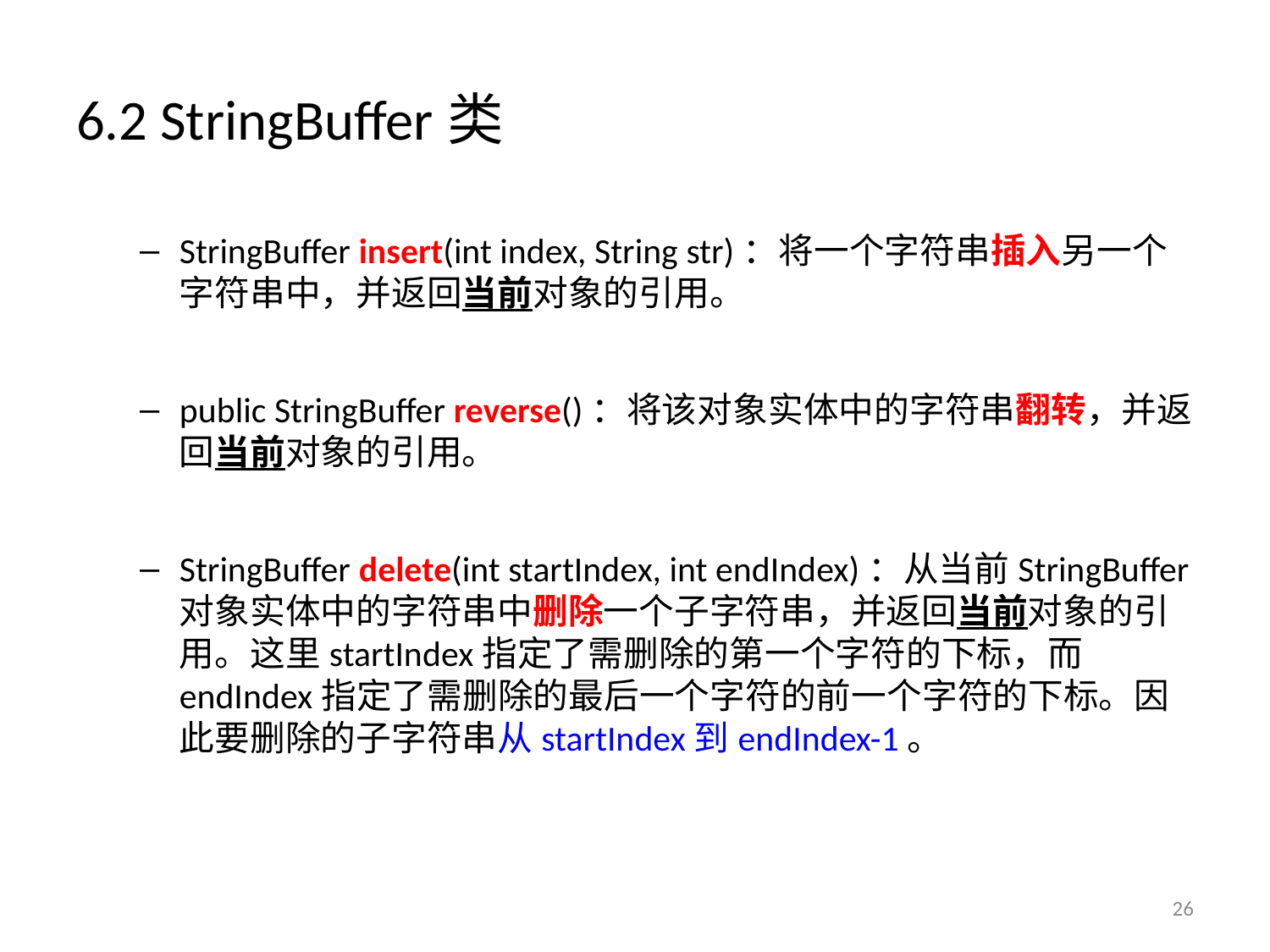

# 6.2 StringBuffer类
StringBuffer insert(int index, String str)：将一个字符串插入另一个字符串中，并返回当前对象的引用。

public StringBuffer reverse()：将该对象实体中的字符串翻转，并返回当前对象的引用。

StringBuffer delete(int startIndex, int endIndex)：从当前StringBuffer对象实体中的字符串中删除一个子字符串，并返回当前对象的引用。这里startIndex指定了需删除的第一个字符的下标，而endIndex指定了需删除的最后一个字符的前一个字符的下标。因此要删除的子字符串从startIndex到endIndex-1。
26